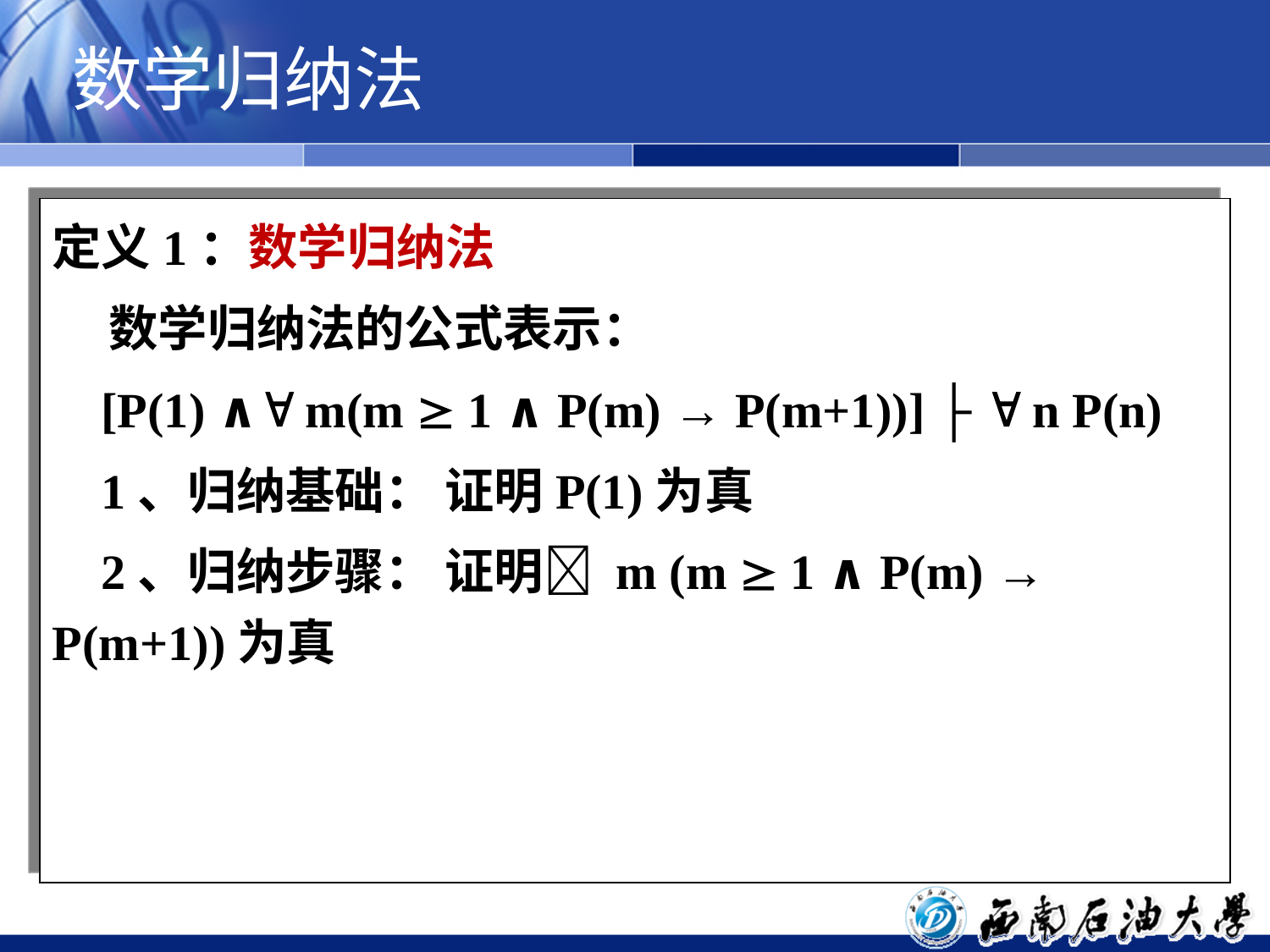

# 数学归纳法

定义1：数学归纳法
    数学归纳法的公式表示：
    [P(1) ∧∀ m(m ≥ 1 ∧ P(m) → P(m+1))] ├ ∀ n P(n)
    1、归纳基础： 证明P(1)为真
    2、归纳步骤： 证明∀ m (m ≥ 1 ∧ P(m) → P(m+1))为真